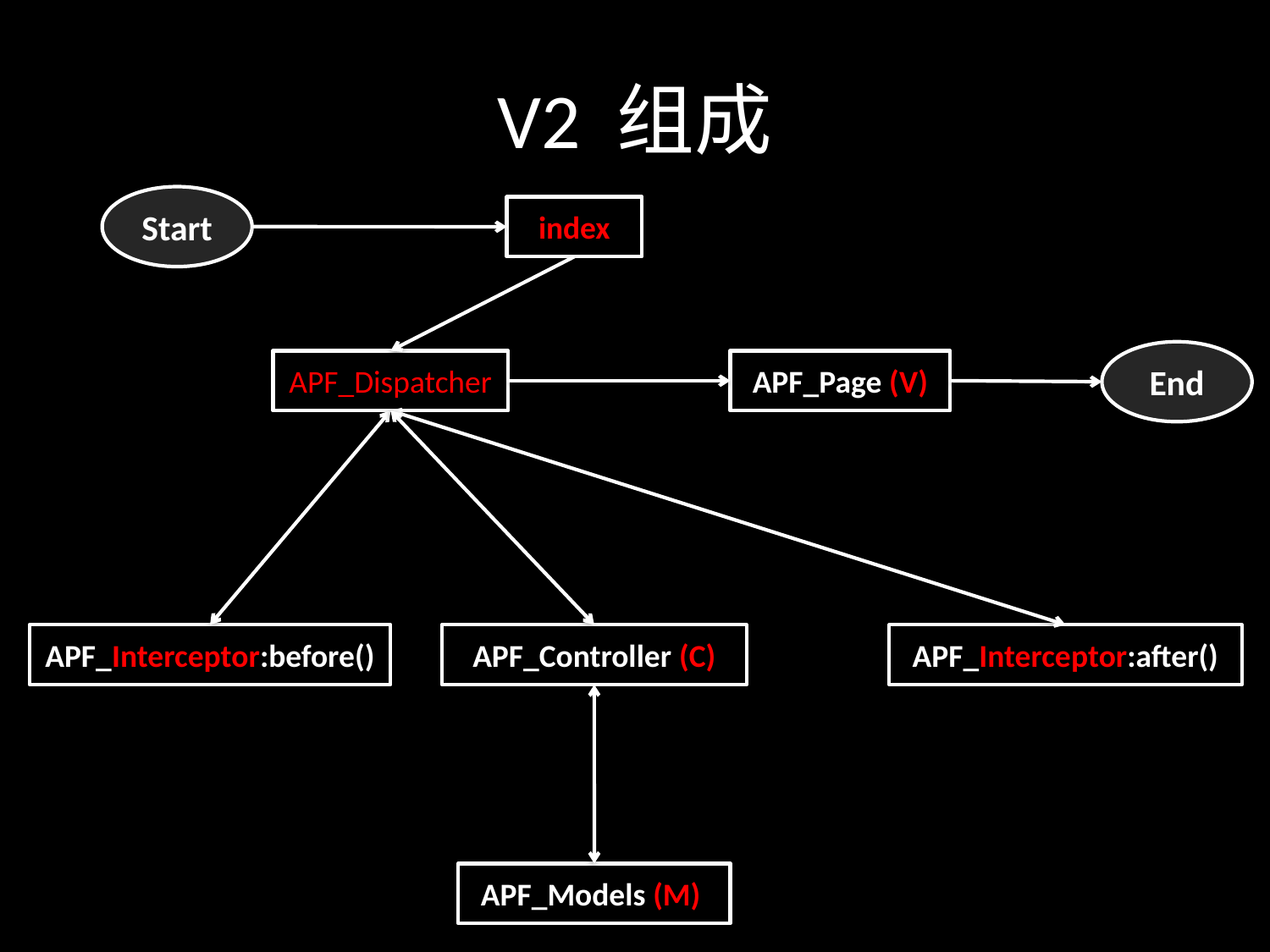

# V2 组成
Start
index
End
APF_Dispatcher
APF_Page (V)
APF_Interceptor:before()
APF_Controller (C)
APF_Interceptor:after()
APF_Models (M)